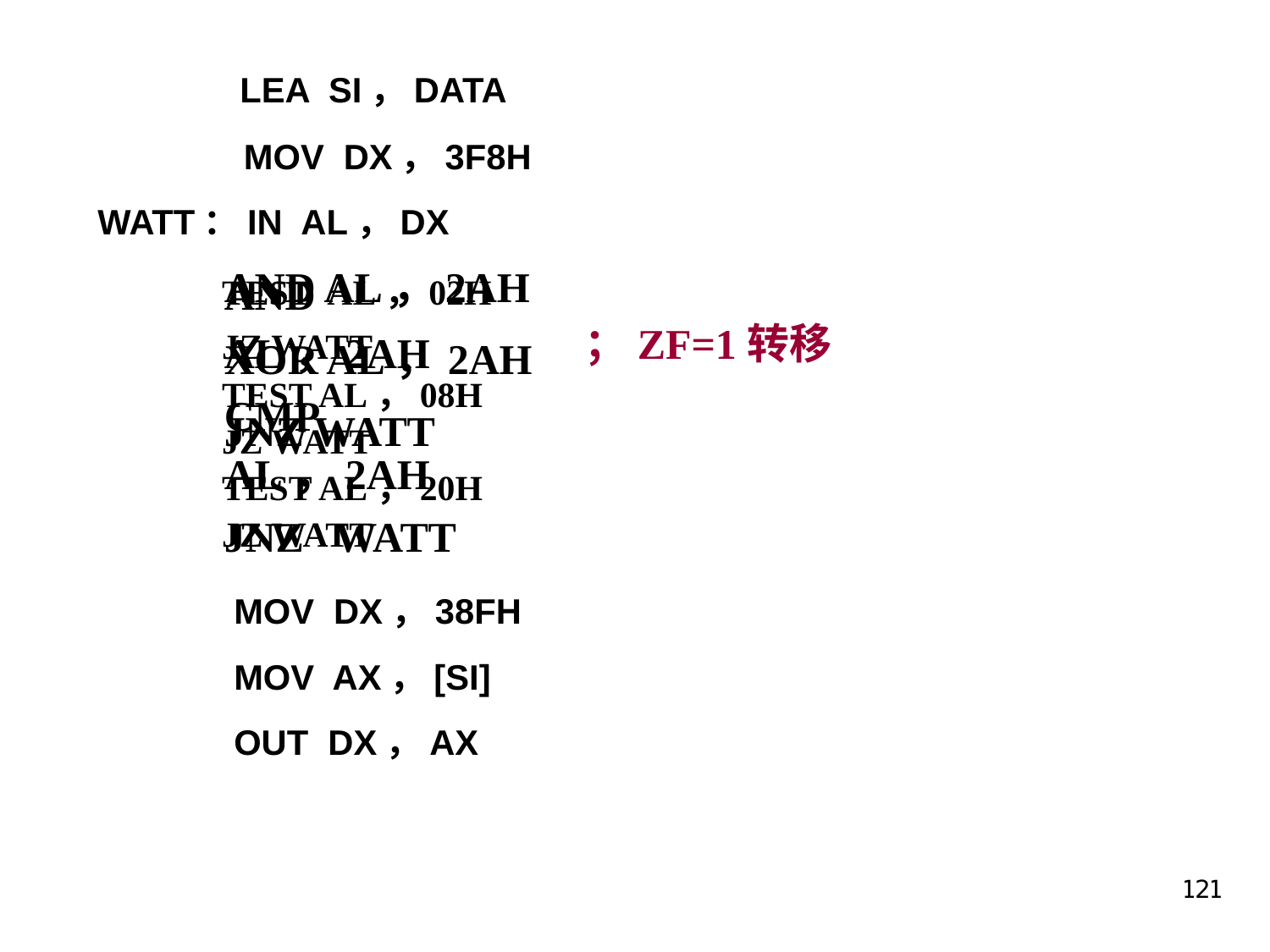

LEA  SI，DATA
               MOV  DX，3F8H
WATT：IN  AL，DX

              MOV  DX，38FH
              MOV  AX，[SI]
              OUT  DX，AX
AND  AL，2AH
CMP AL，2AH
JNZ   WATT
AND AL，2AH
XOR AL，2AH
JNZ WATT
TEST  AL，02H
JZ WATT                       ；ZF=1转移
TEST AL，08H
JZ WATT
TEST AL，20H
JZ WATT
121